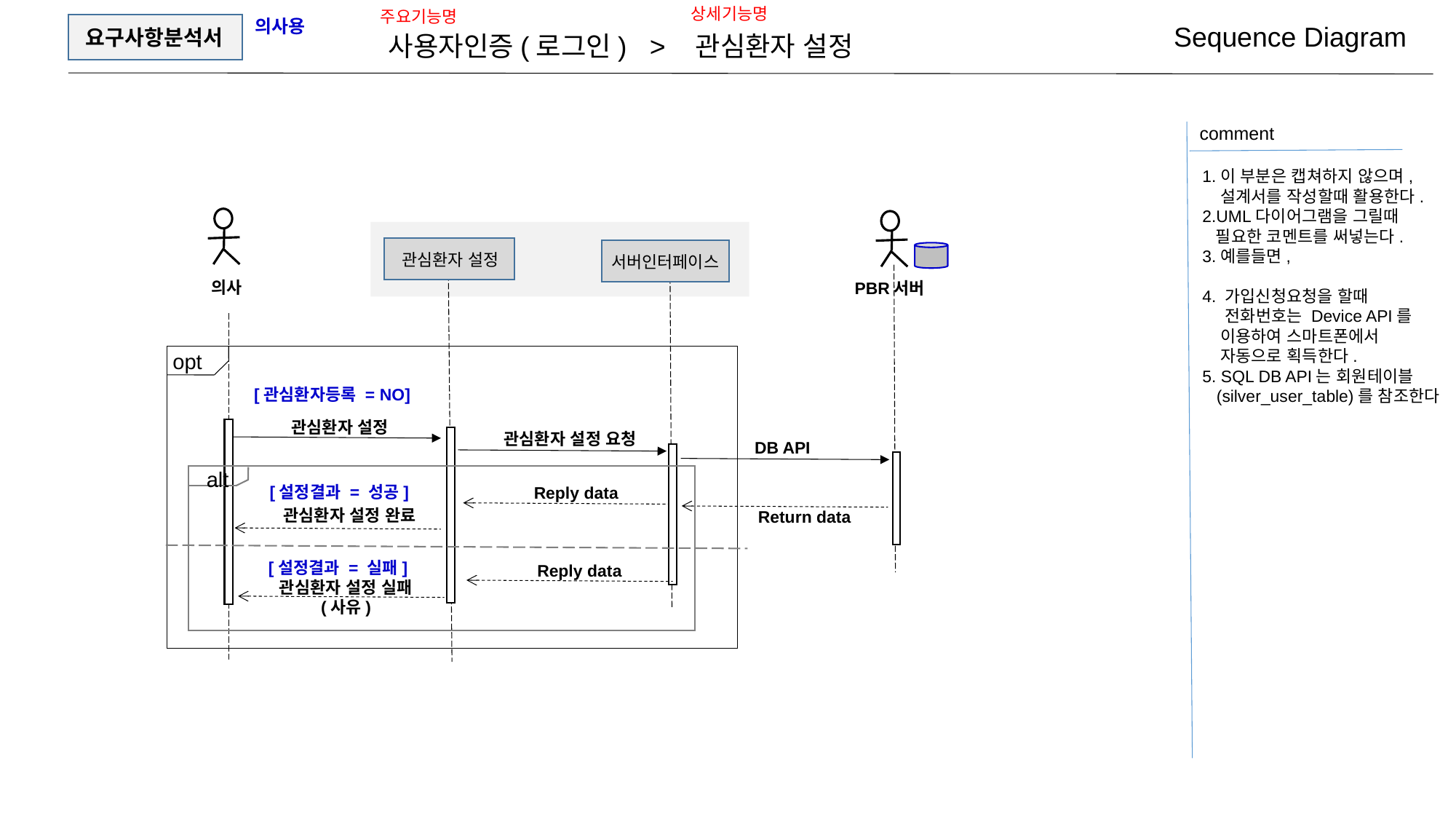

상세기능명
주요기능명
의사용
Sequence Diagram

요구사항분석서
사용자인증(로그인)   >   관심환자 설정
comment
1.이 부분은 캡쳐하지 않으며,
   설계서를 작성할때 활용한다.
2.UML다이어그램을 그릴때
  필요한 코멘트를 써넣는다.
3.예를들면,

4. 가입신청요청을 할때
    전화번호는 Device API를
   이용하여 스마트폰에서
   자동으로 획득한다.
5. SQL DB API는 회원테이블
   (silver_user_table)를 참조한다

관심환자 설정
서버인터페이스
의사
PBR서버
opt

[관심환자등록 = NO]
관심환자 설정

관심환자 설정 요청

DB API

alt

[설정결과 = 성공]
Reply data
관심환자 설정 완료
Return data
[설정결과 = 실패]
Reply data
관심환자 설정 실패
(사유)